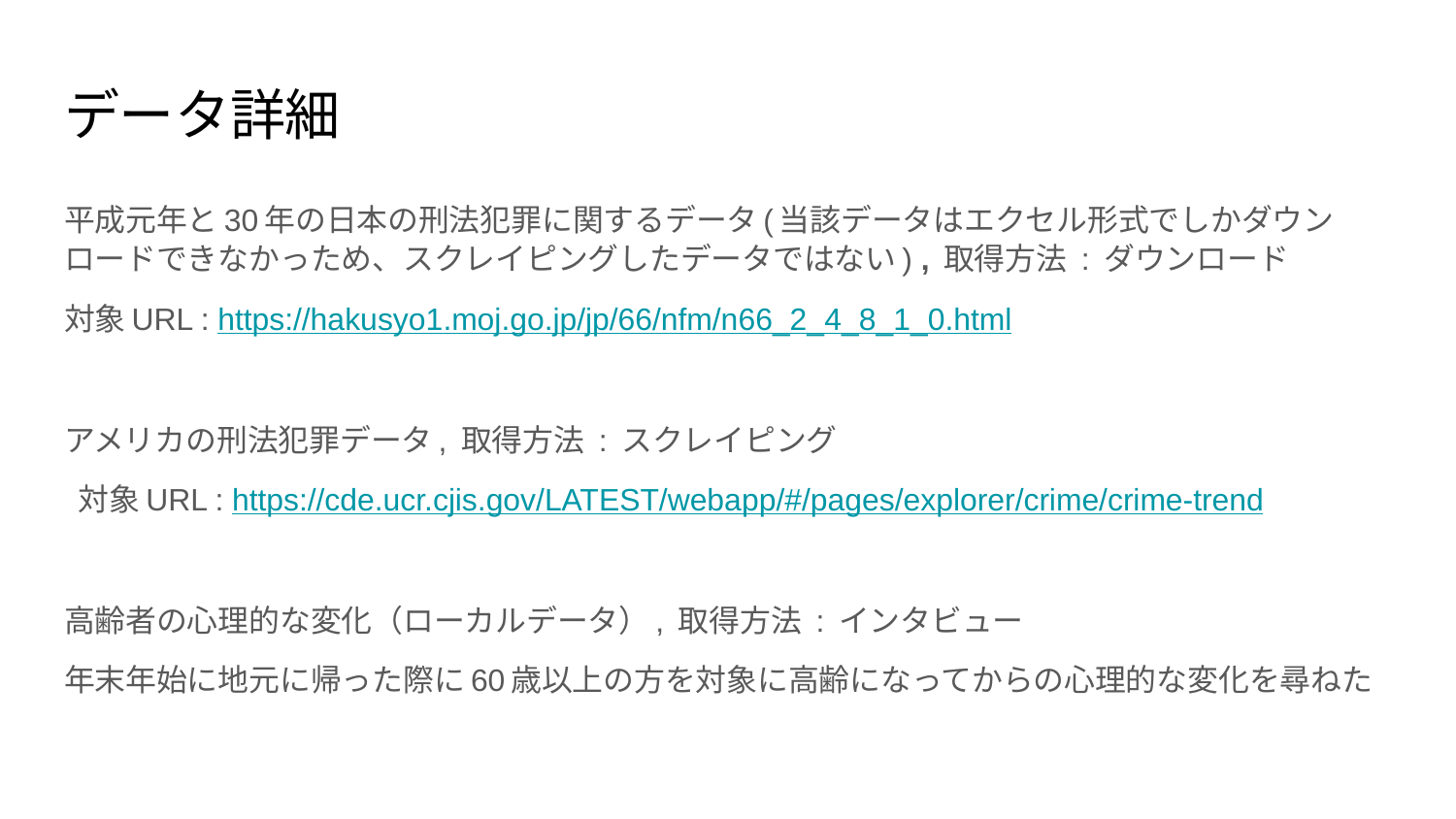

# データ詳細
平成元年と30年の日本の刑法犯罪に関するデータ(当該データはエクセル形式でしかダウンロードできなかっため、スクレイピングしたデータではない) , 取得方法 : ダウンロード
対象URL : https://hakusyo1.moj.go.jp/jp/66/nfm/n66_2_4_8_1_0.html

アメリカの刑法犯罪データ, 取得方法 : スクレイピング
 対象URL : https://cde.ucr.cjis.gov/LATEST/webapp/#/pages/explorer/crime/crime-trend

高齢者の心理的な変化（ローカルデータ）, 取得方法 : インタビュー
年末年始に地元に帰った際に60歳以上の方を対象に高齢になってからの心理的な変化を尋ねた